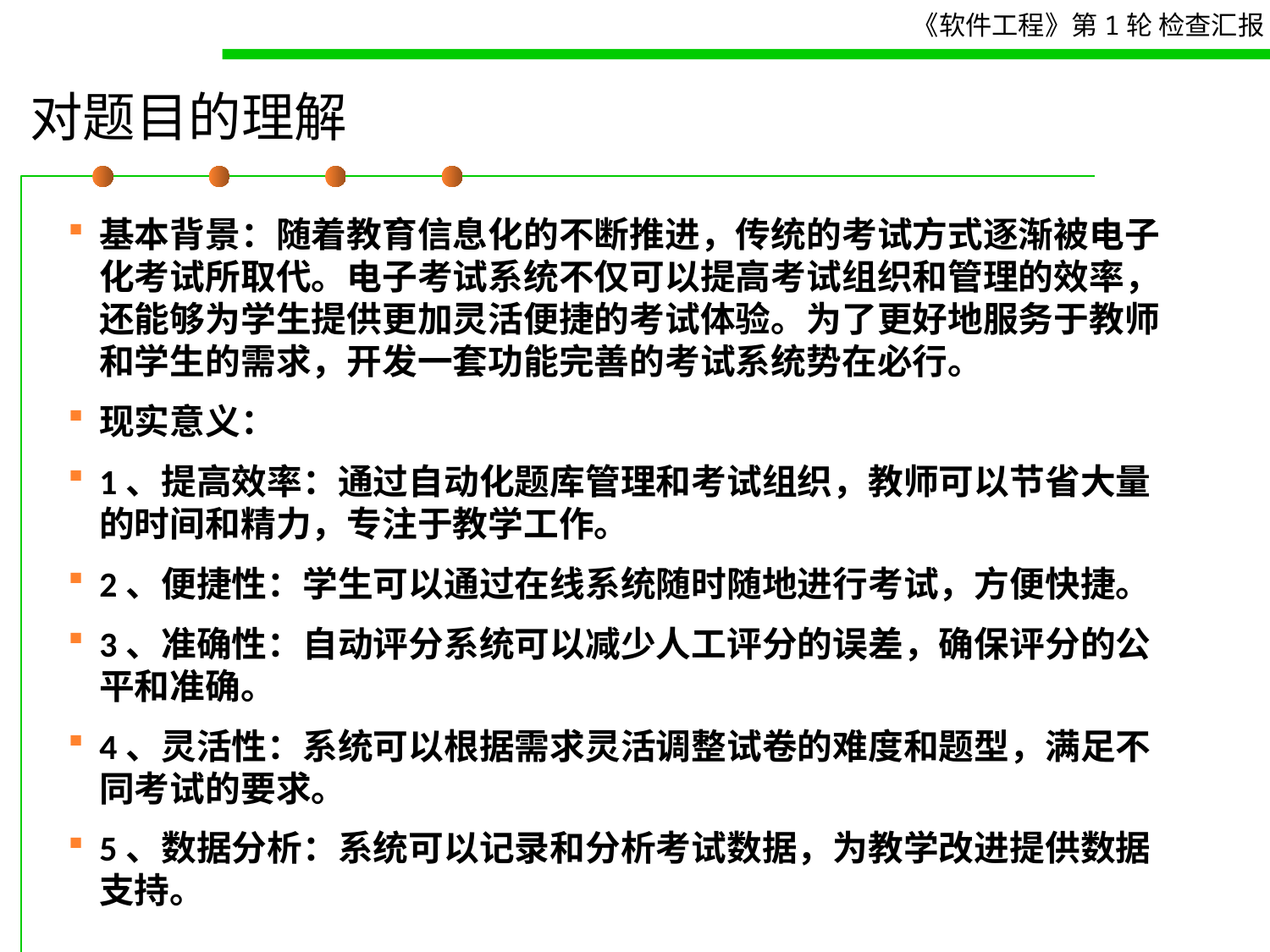

# 对题目的理解
基本背景：随着教育信息化的不断推进，传统的考试方式逐渐被电子化考试所取代。电子考试系统不仅可以提高考试组织和管理的效率，还能够为学生提供更加灵活便捷的考试体验。为了更好地服务于教师和学生的需求，开发一套功能完善的考试系统势在必行。
现实意义：
1、提高效率：通过自动化题库管理和考试组织，教师可以节省大量的时间和精力，专注于教学工作。
2、便捷性：学生可以通过在线系统随时随地进行考试，方便快捷。
3、准确性：自动评分系统可以减少人工评分的误差，确保评分的公平和准确。
4、灵活性：系统可以根据需求灵活调整试卷的难度和题型，满足不同考试的要求。
5、数据分析：系统可以记录和分析考试数据，为教学改进提供数据支持。